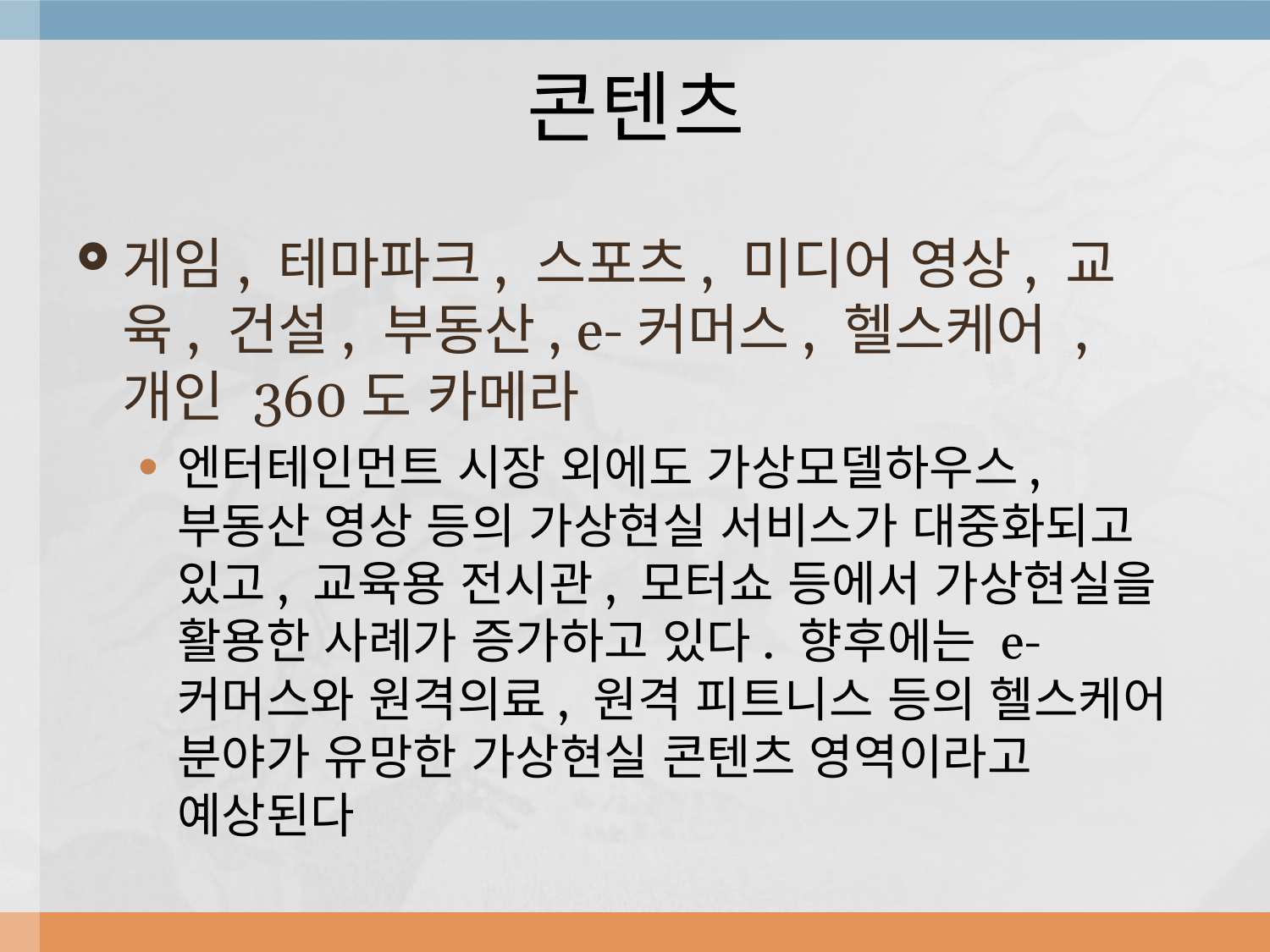

# 콘텐츠
게임, 테마파크, 스포츠, 미디어 영상, 교육, 건설, 부동산, e-커머스, 헬스케어 ,개인 360도 카메라
엔터테인먼트 시장 외에도 가상모델하우스, 부동산 영상 등의 가상현실 서비스가 대중화되고 있고, 교육용 전시관, 모터쇼 등에서 가상현실을 활용한 사례가 증가하고 있다. 향후에는 e-커머스와 원격의료, 원격 피트니스 등의 헬스케어 분야가 유망한 가상현실 콘텐츠 영역이라고 예상된다